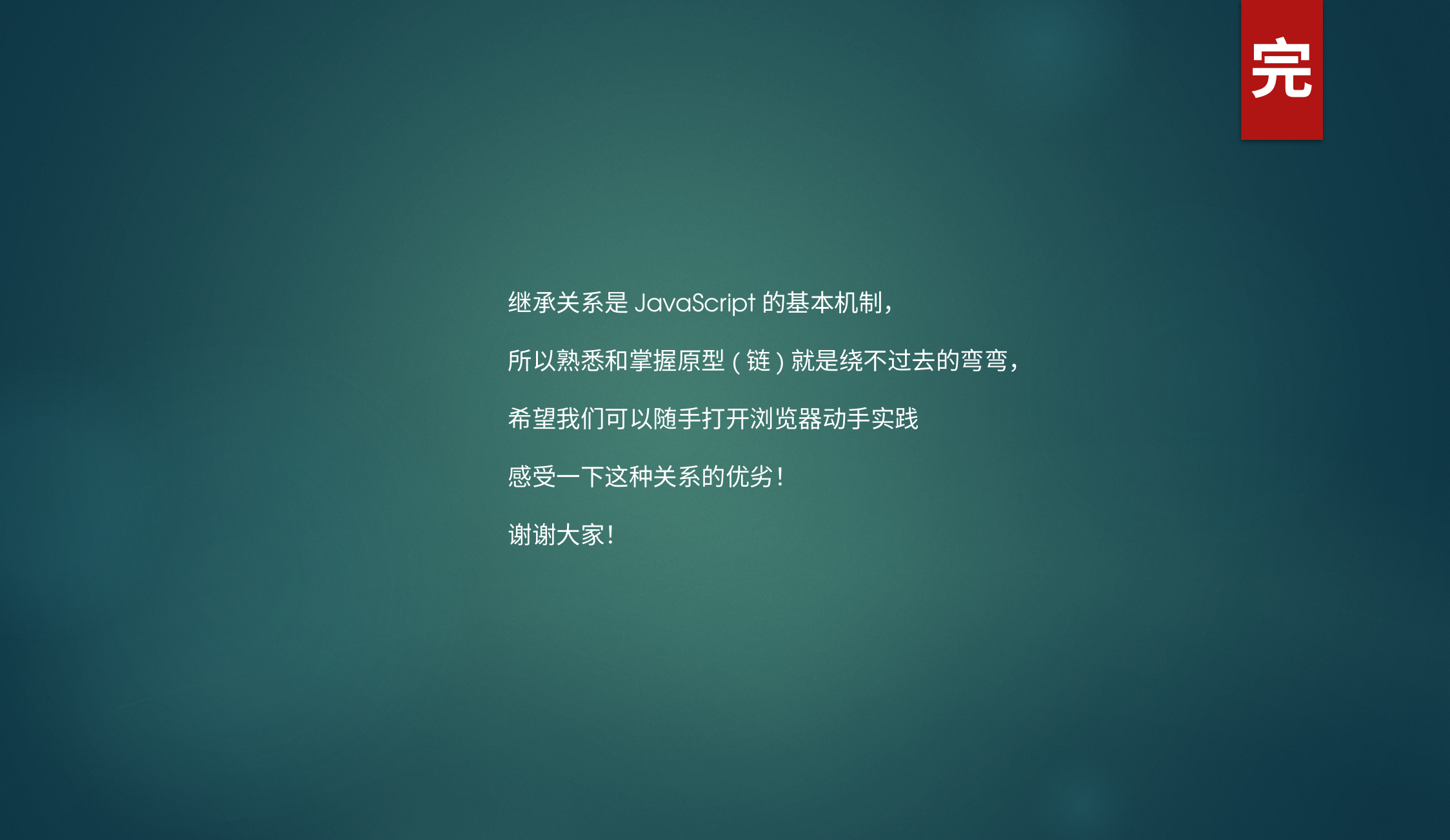

完
继承关系是JavaScript的基本机制，

所以熟悉和掌握原型(链)就是绕不过去的弯弯，

希望我们可以随手打开浏览器动手实践

感受一下这种关系的优劣！

谢谢大家！